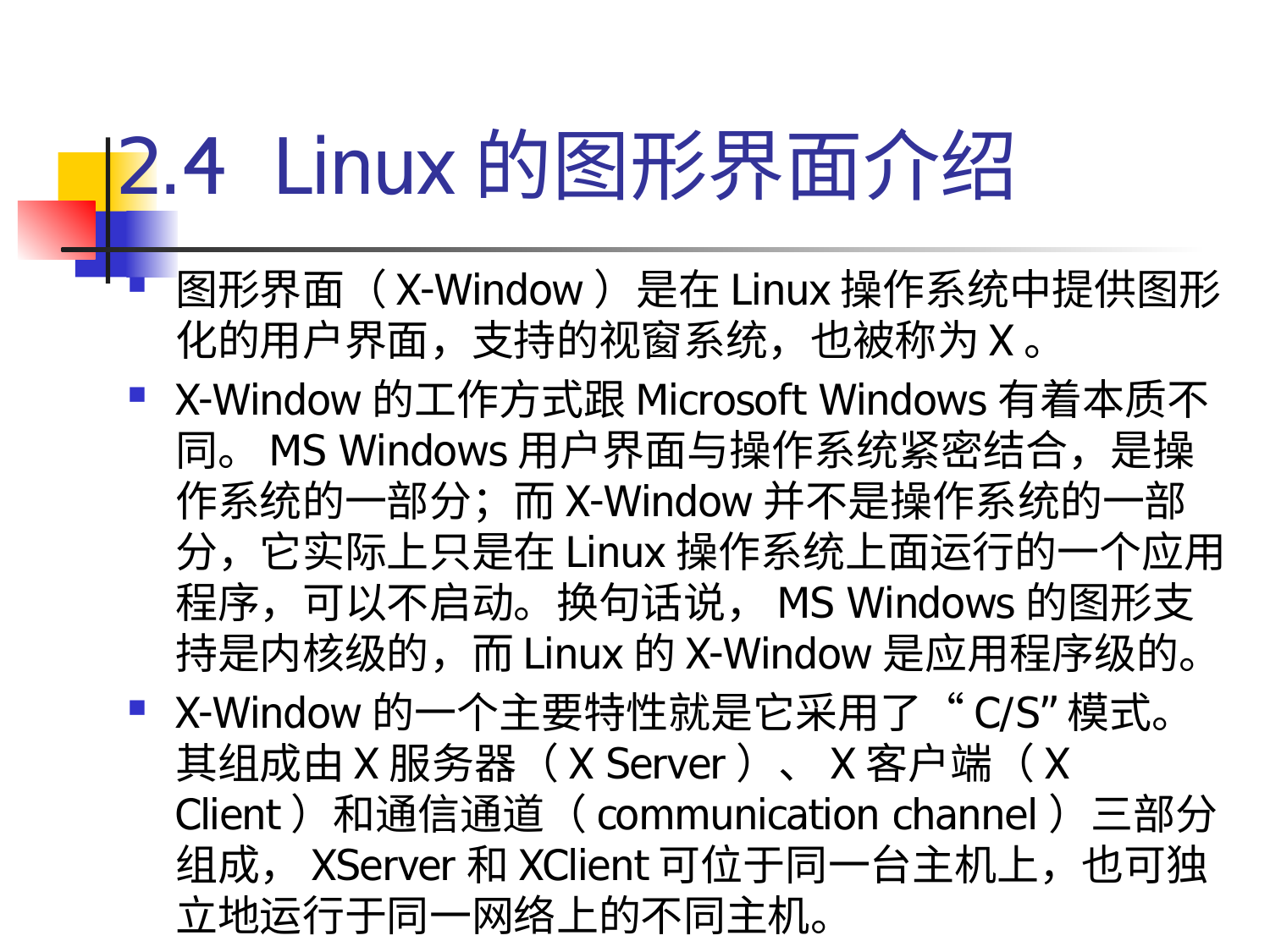

# 2.4  Linux的图形界面介绍
图形界面（X-Window）是在Linux操作系统中提供图形化的用户界面，支持的视窗系统，也被称为X。
X-Window的工作方式跟Microsoft Windows有着本质不同。MS Windows用户界面与操作系统紧密结合，是操作系统的一部分；而X-Window并不是操作系统的一部分，它实际上只是在Linux操作系统上面运行的一个应用程序，可以不启动。换句话说，MS Windows的图形支持是内核级的，而Linux的X-Window是应用程序级的。
X-Window的一个主要特性就是它采用了“C/S”模式。其组成由X服务器（X Server）、X客户端（X Client）和通信通道（communication channel）三部分组成，XServer和XClient可位于同一台主机上，也可独立地运行于同一网络上的不同主机。